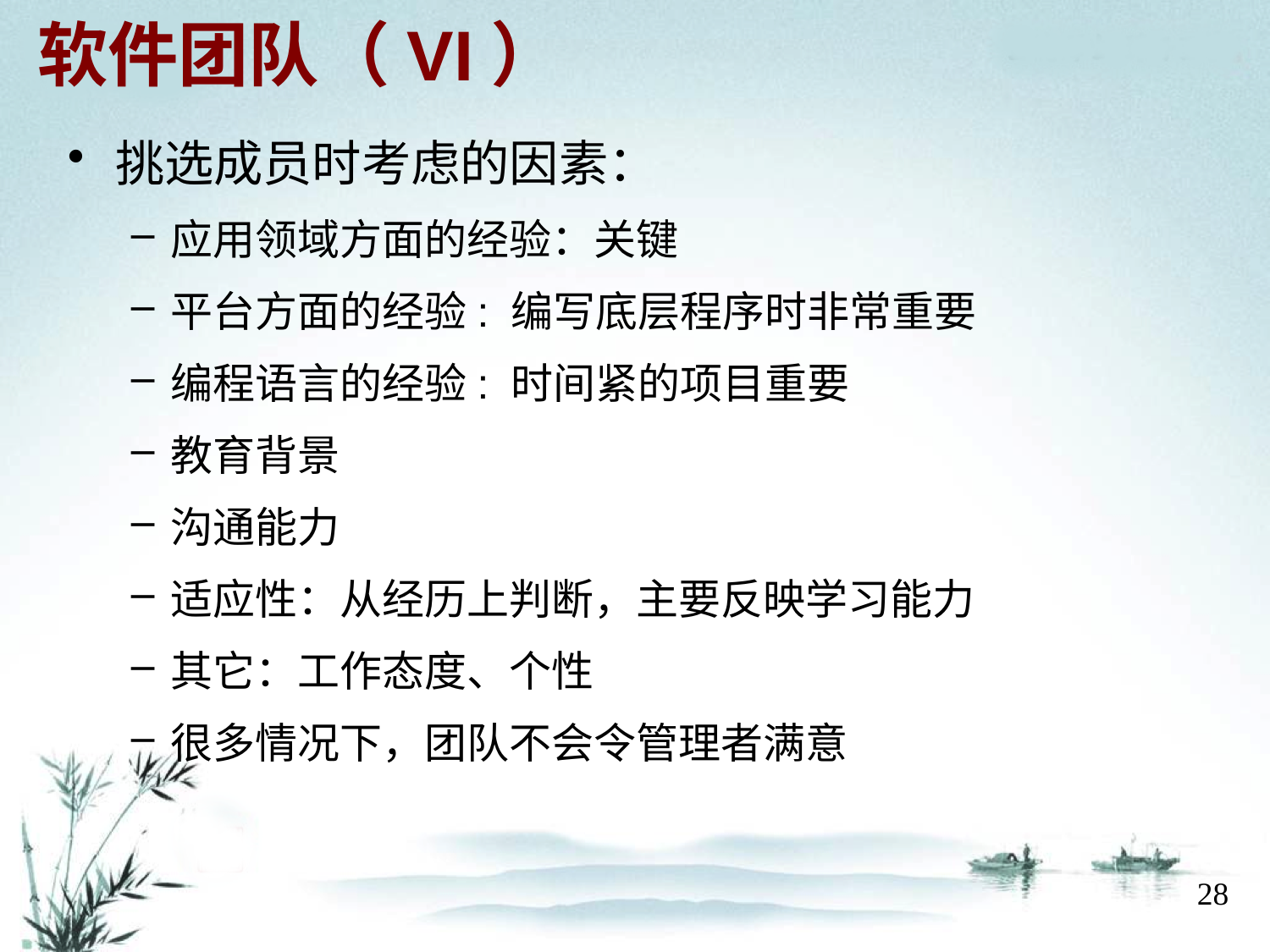

# 软件团队（VI）
挑选成员时考虑的因素：
应用领域方面的经验：关键
平台方面的经验: 编写底层程序时非常重要
编程语言的经验: 时间紧的项目重要
教育背景
沟通能力
适应性：从经历上判断，主要反映学习能力
其它：工作态度、个性
很多情况下，团队不会令管理者满意
28